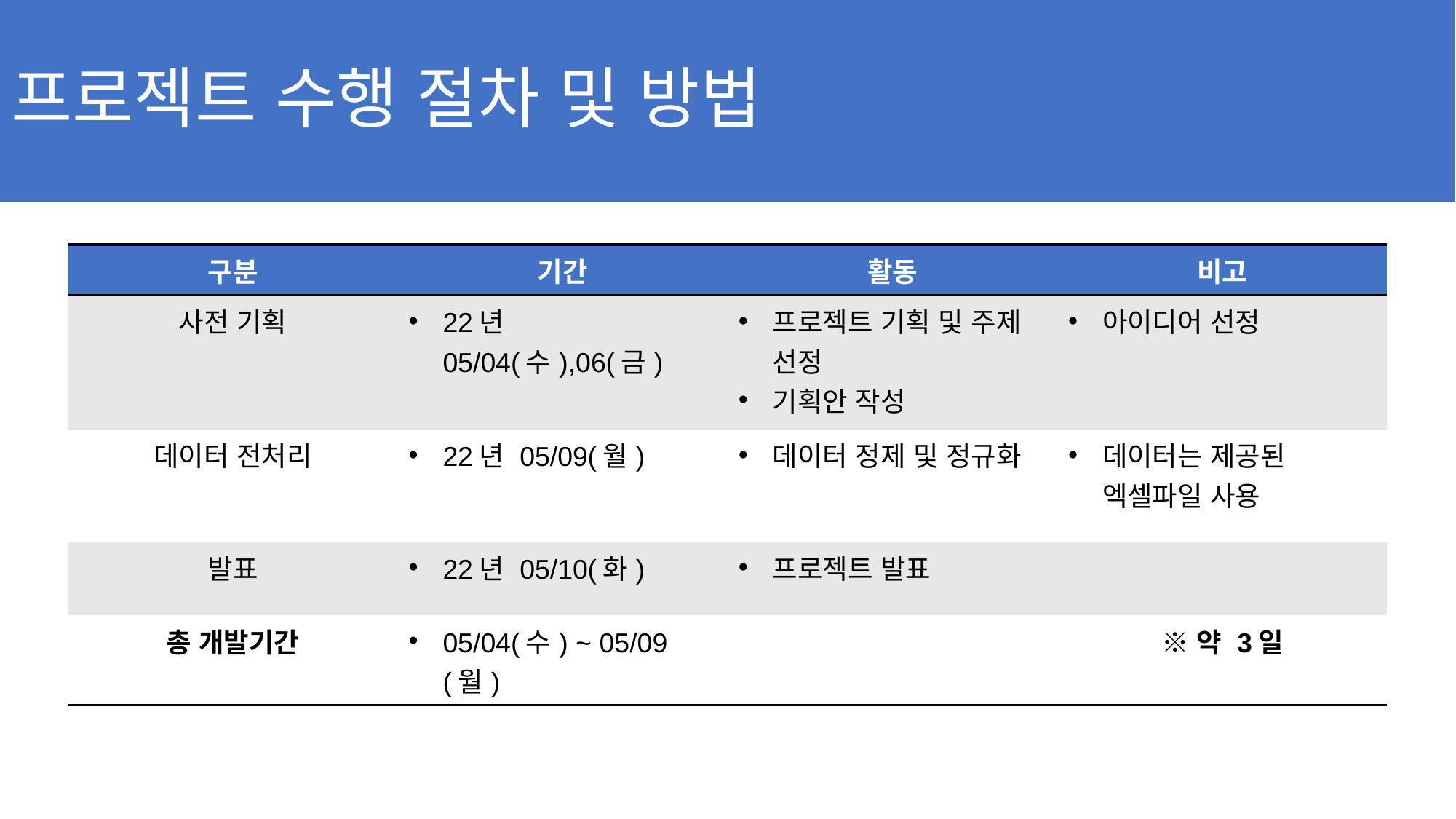

# 프로젝트 수행 절차 및 방법
| 구분 | 기간 | 활동 | 비고 |
| --- | --- | --- | --- |
| 사전 기획 | 22년 05/04(수),06(금) | 프로젝트 기획 및 주제 선정 기획안 작성 | 아이디어 선정 |
| 데이터 전처리 | 22년 05/09(월) | 데이터 정제 및 정규화 | 데이터는 제공된 엑셀파일 사용 |
| 발표 | 22년 05/10(화) | 프로젝트 발표 |  |
| 총 개발기간 | 05/04(수) ~ 05/09(월) |  | ※약 3일 |